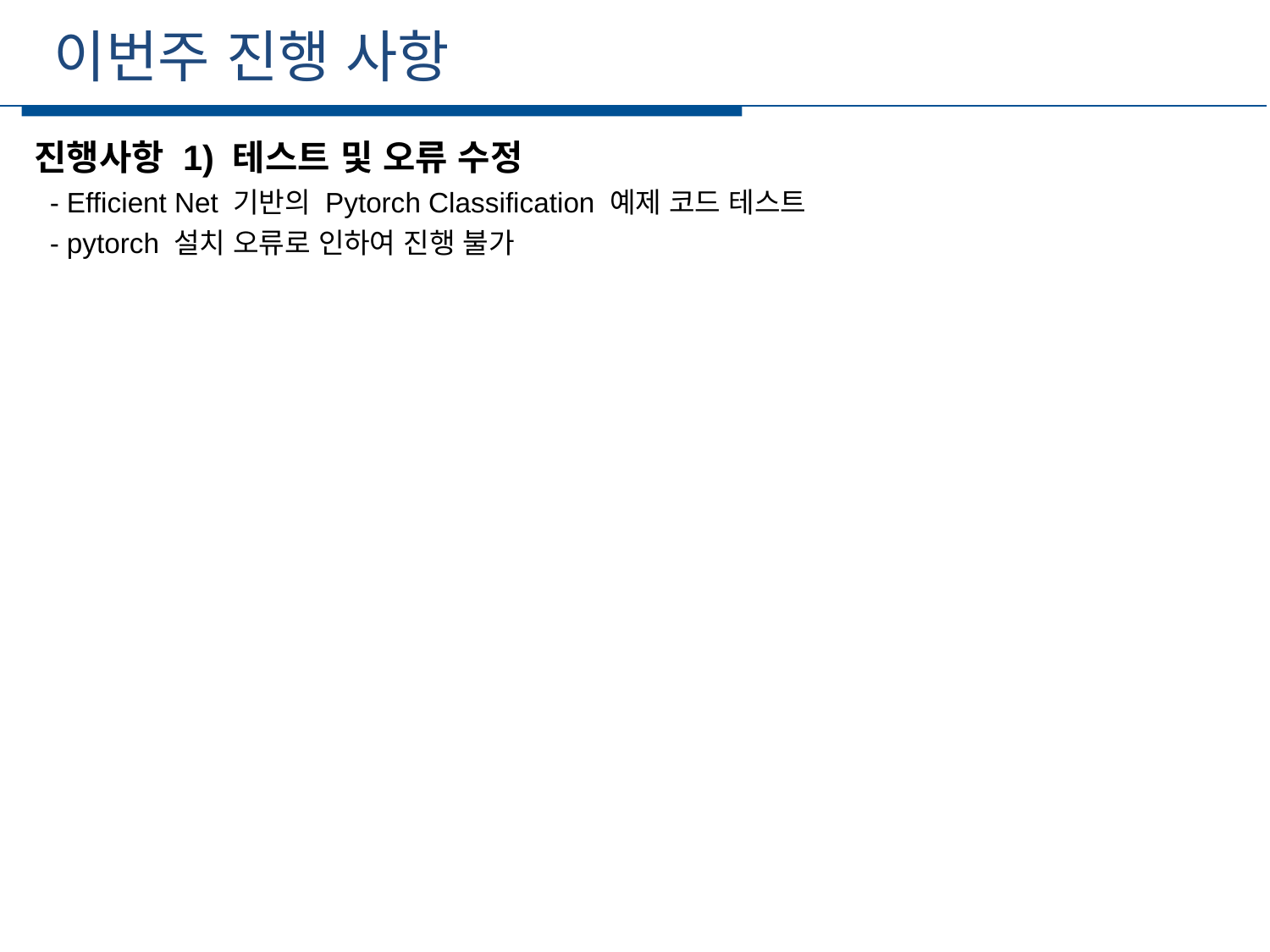

이번주 진행 사항
세부일정

진행사항 1) 테스트 및 오류 수정
  - Efficient Net 기반의 Pytorch Classification 예제 코드 테스트
  - pytorch 설치 오류로 인하여 진행 불가